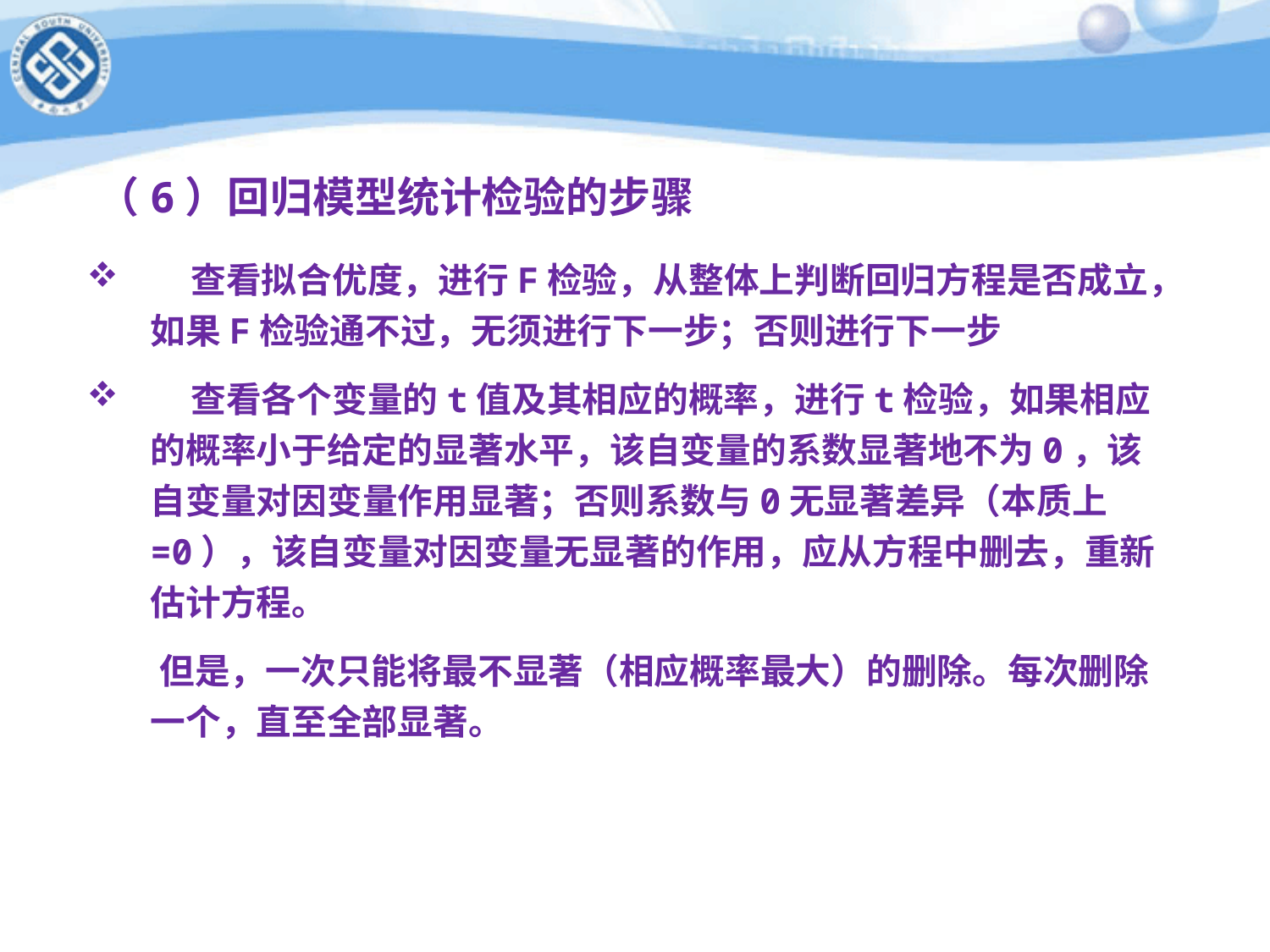

# （6）回归模型统计检验的步骤
    查看拟合优度，进行F检验，从整体上判断回归方程是否成立，如果F检验通不过，无须进行下一步；否则进行下一步
    查看各个变量的t值及其相应的概率，进行t检验，如果相应的概率小于给定的显著水平，该自变量的系数显著地不为0，该自变量对因变量作用显著；否则系数与0无显著差异（本质上=0），该自变量对因变量无显著的作用，应从方程中删去，重新估计方程。
        但是，一次只能将最不显著（相应概率最大）的删除。每次删除一个，直至全部显著。